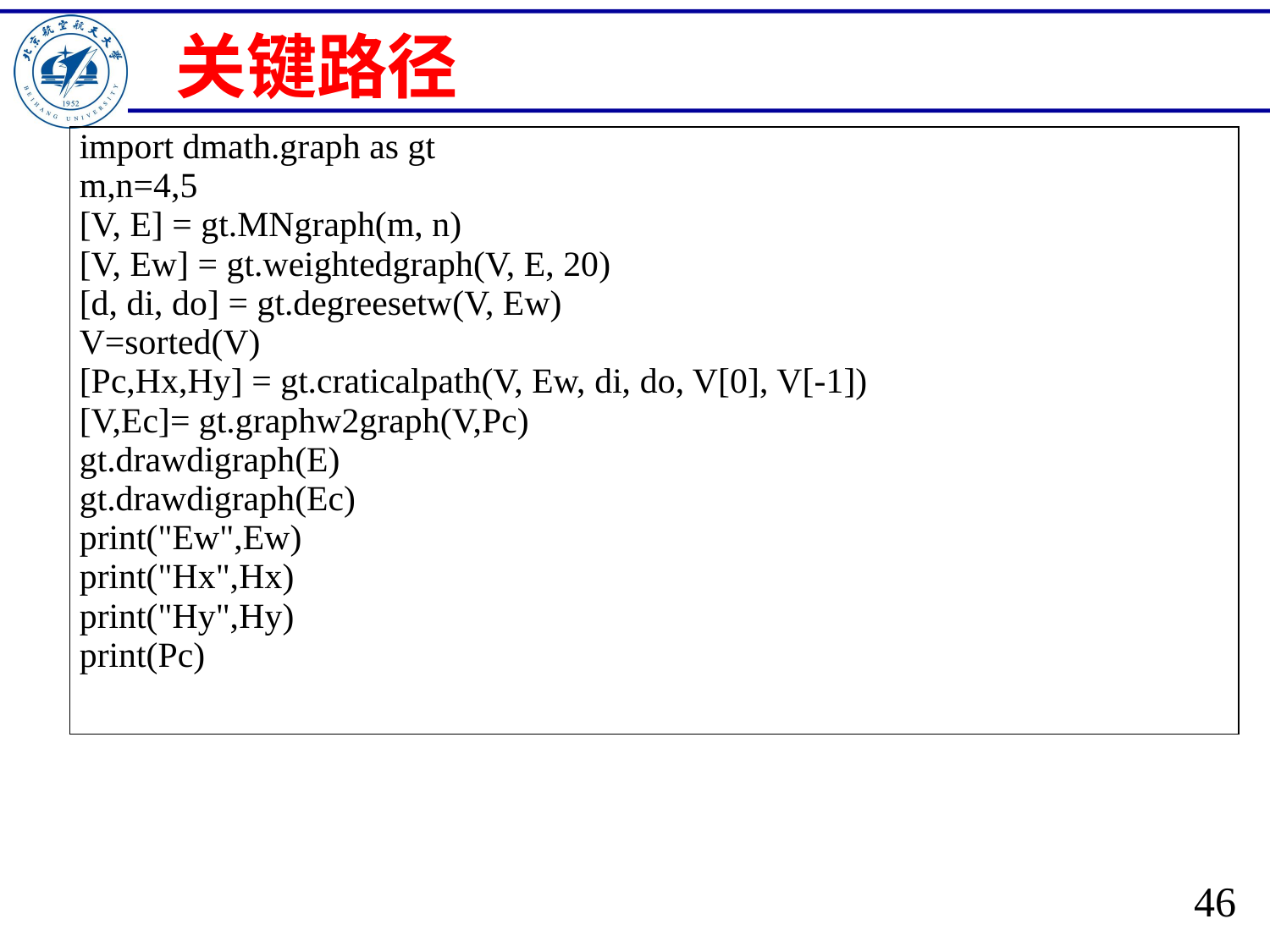

# 关键路径
| import dmath.graph as gt m,n=4,5 [V, E] = gt.MNgraph(m, n) [V, Ew] = gt.weightedgraph(V, E, 20) [d, di, do] = gt.degreesetw(V, Ew) V=sorted(V) [Pc,Hx,Hy] = gt.craticalpath(V, Ew, di, do, V[0], V[-1]) [V,Ec]= gt.graphw2graph(V,Pc) gt.drawdigraph(E) gt.drawdigraph(Ec) print("Ew",Ew) print("Hx",Hx) print("Hy",Hy) print(Pc) |
| --- |